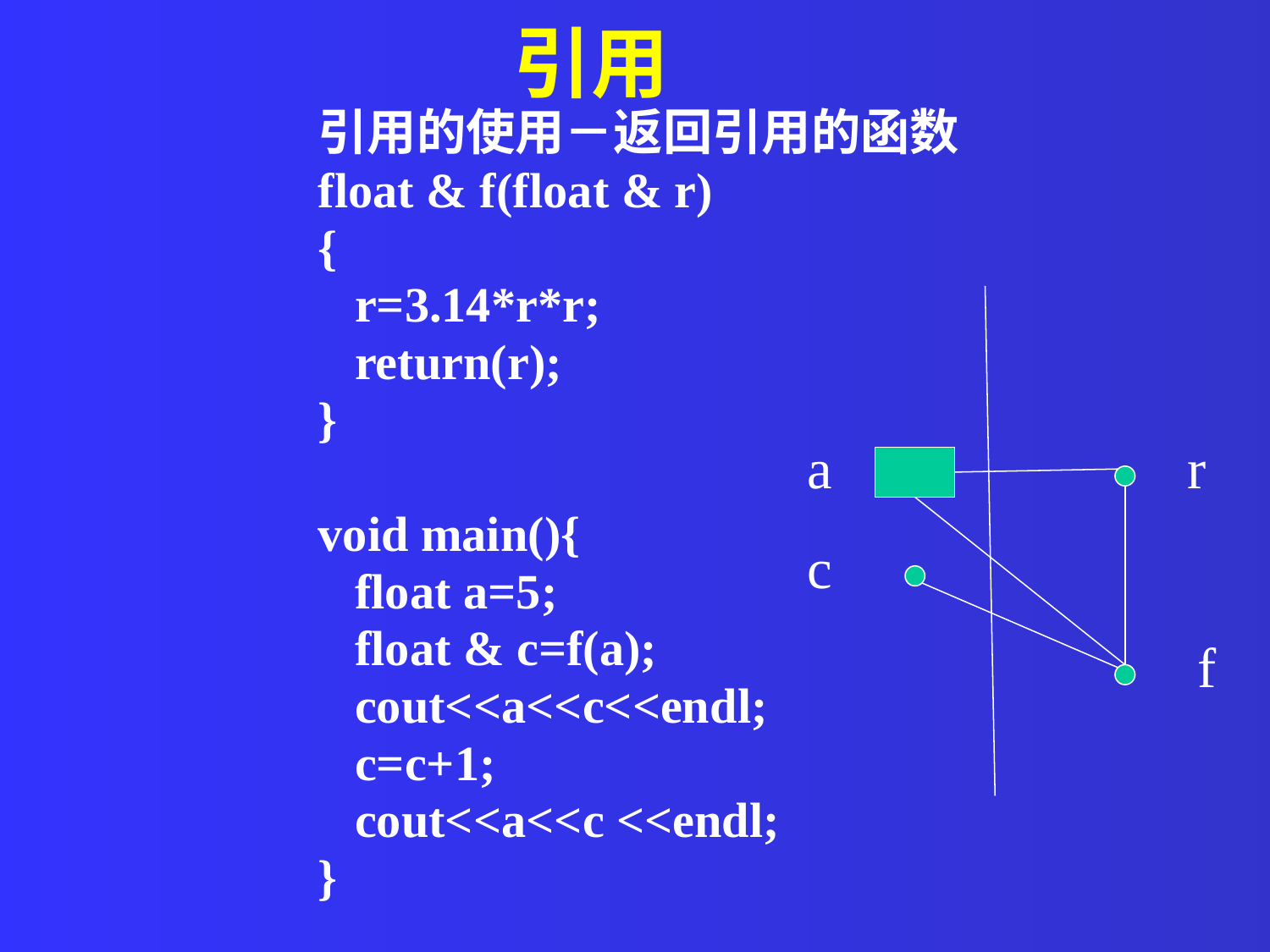

引用
引用的使用－返回引用的函数
float & f(float & r)
{
   r=3.14*r*r;
   return(r);
}

void main(){
   float a=5;
   float & c=f(a);
   cout<<a<<c<<endl;
   c=c+1;
   cout<<a<<c <<endl;
}
a
r

c

f